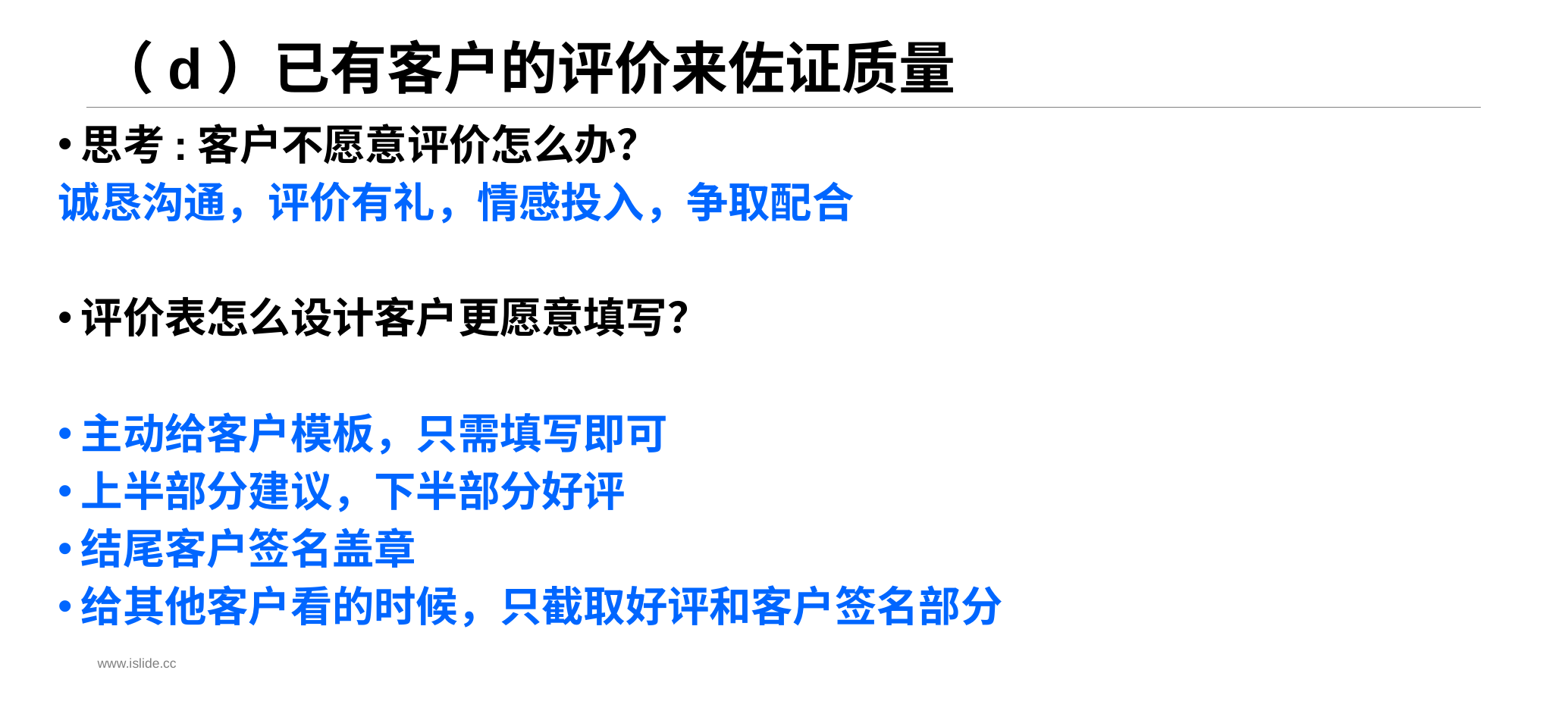

# （d）已有客户的评价来佐证质量
思考:客户不愿意评价怎么办？
诚恳沟通，评价有礼，情感投入，争取配合

评价表怎么设计客户更愿意填写？

主动给客户模板，只需填写即可
上半部分建议，下半部分好评
结尾客户签名盖章
给其他客户看的时候，只截取好评和客户签名部分

www.islide.cc
28